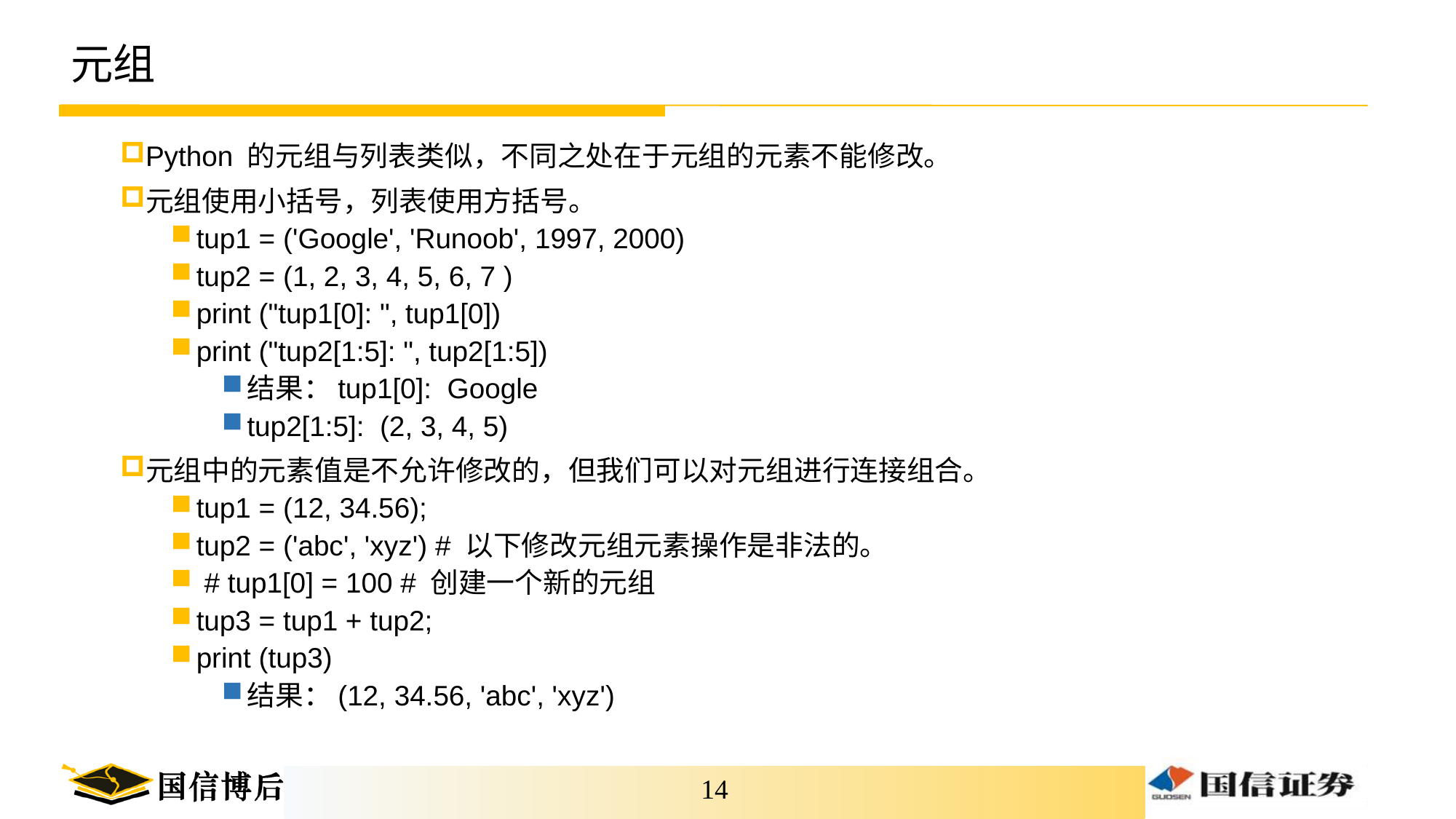

# 元组
Python 的元组与列表类似，不同之处在于元组的元素不能修改。
元组使用小括号，列表使用方括号。
tup1 = ('Google', 'Runoob', 1997, 2000)
tup2 = (1, 2, 3, 4, 5, 6, 7 )
print ("tup1[0]: ", tup1[0])
print ("tup2[1:5]: ", tup2[1:5])
结果：tup1[0]:  Google
tup2[1:5]:  (2, 3, 4, 5)
元组中的元素值是不允许修改的，但我们可以对元组进行连接组合。
tup1 = (12, 34.56);
tup2 = ('abc', 'xyz') # 以下修改元组元素操作是非法的。
 # tup1[0] = 100 # 创建一个新的元组
tup3 = tup1 + tup2;
print (tup3)
结果：(12, 34.56, 'abc', 'xyz')
14